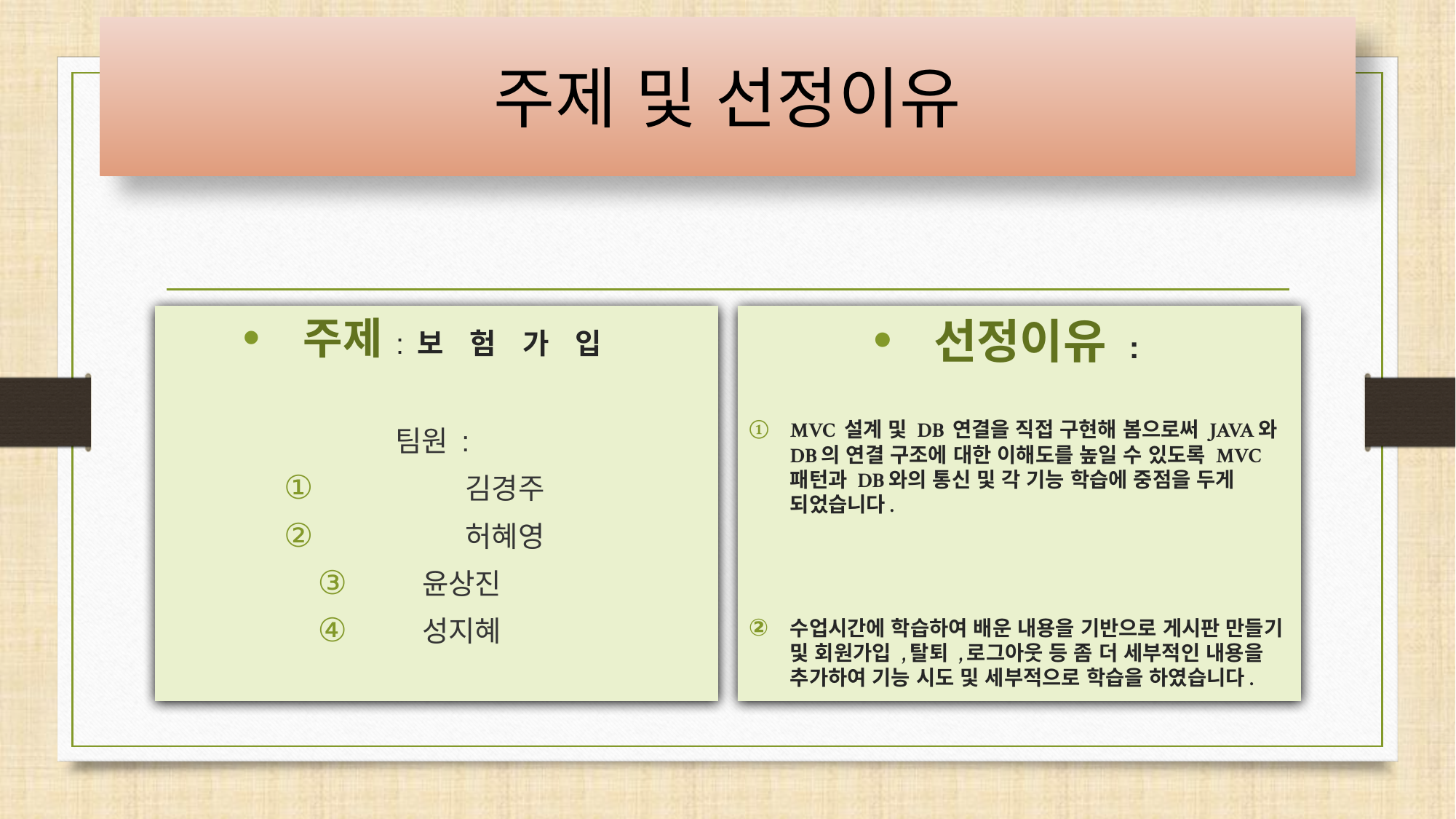

# 주제 및 선정이유
주제 : 보 험 가 입

팀원 :
  	김경주
 	허혜영
	윤상진
	성지혜

선정이유 :

MVC 설계 및 DB 연결을 직접 구현해 봄으로써 JAVA와 DB의 연결 구조에 대한 이해도를 높일 수 있도록 MVC 패턴과 DB와의 통신 및 각 기능 학습에 중점을 두게 되었습니다.

수업시간에 학습하여 배운 내용을 기반으로 게시판 만들기 및 회원가입 ,탈퇴 ,로그아웃 등 좀 더 세부적인 내용을 추가하여 기능 시도 및 세부적으로 학습을 하였습니다.